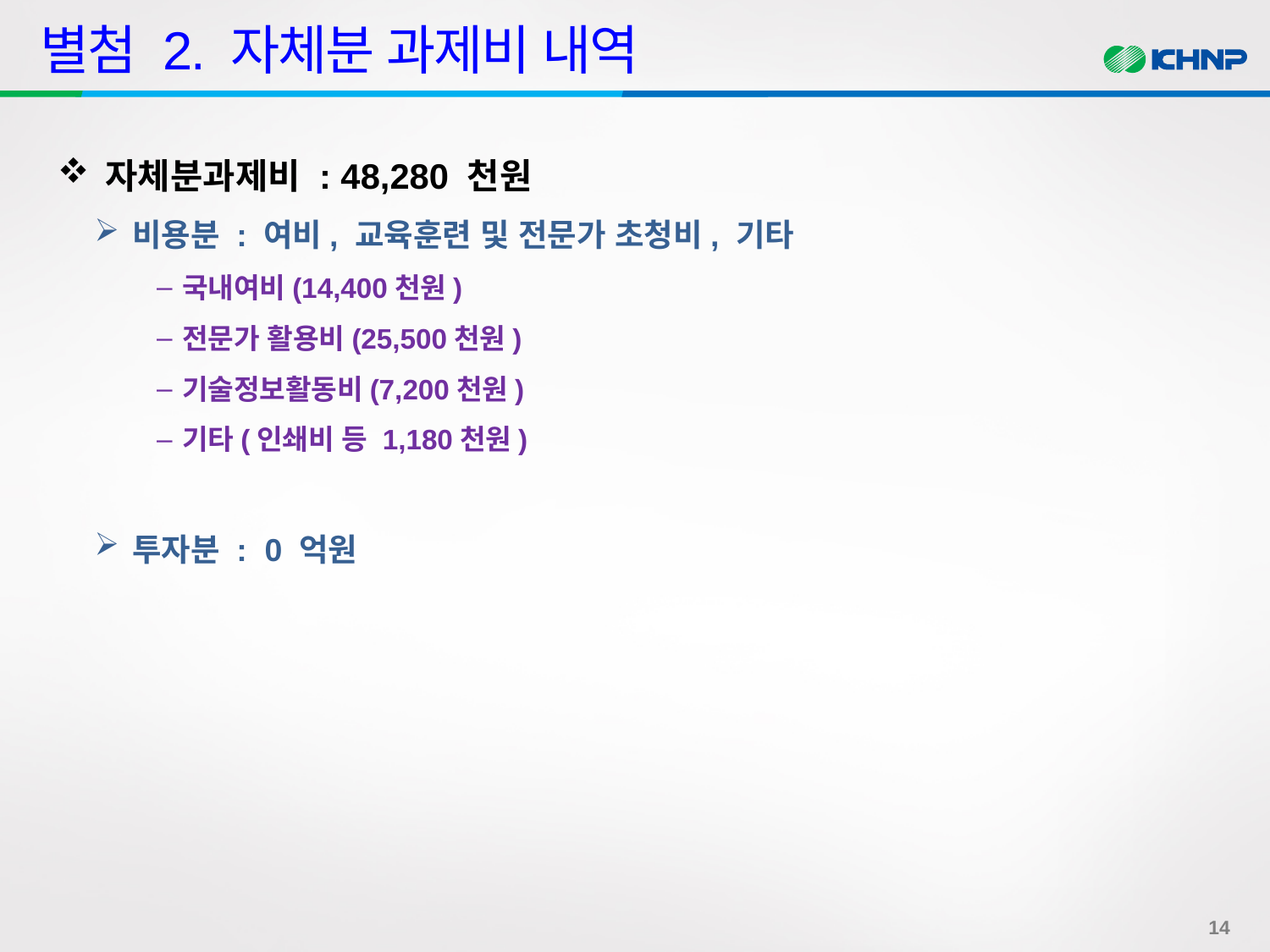

# 별첨 2. 자체분 과제비 내역
자체분과제비 : 48,280 천원
비용분 : 여비, 교육훈련 및 전문가 초청비, 기타
국내여비(14,400천원)
전문가 활용비(25,500천원)
기술정보활동비(7,200천원)
기타(인쇄비 등 1,180천원)

투자분 :  0 억원